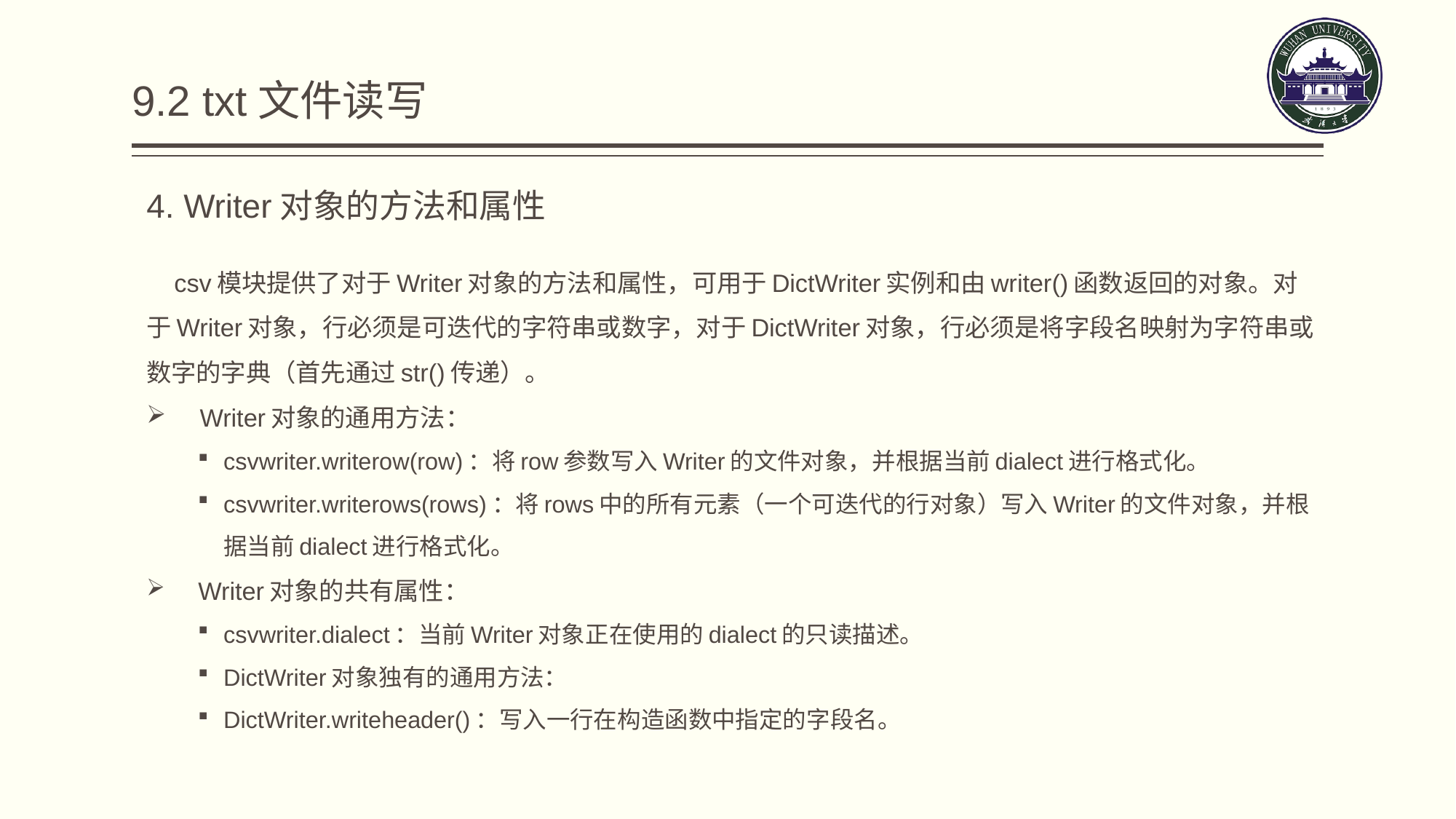

9.2 txt文件读写
4. Writer对象的方法和属性
    csv模块提供了对于Writer对象的方法和属性，可用于DictWriter实例和由writer()函数返回的对象。对于Writer对象，行必须是可迭代的字符串或数字，对于DictWriter对象，行必须是将字段名映射为字符串或数字的字典（首先通过str()传递）。
    Writer对象的通用方法：
csvwriter.writerow(row)：将row参数写入Writer的文件对象，并根据当前dialect进行格式化。
csvwriter.writerows(rows)：将rows中的所有元素（一个可迭代的行对象）写入Writer的文件对象，并根据当前dialect进行格式化。
    Writer对象的共有属性：
csvwriter.dialect：当前Writer对象正在使用的dialect的只读描述。
DictWriter对象独有的通用方法：
DictWriter.writeheader()：写入一行在构造函数中指定的字段名。